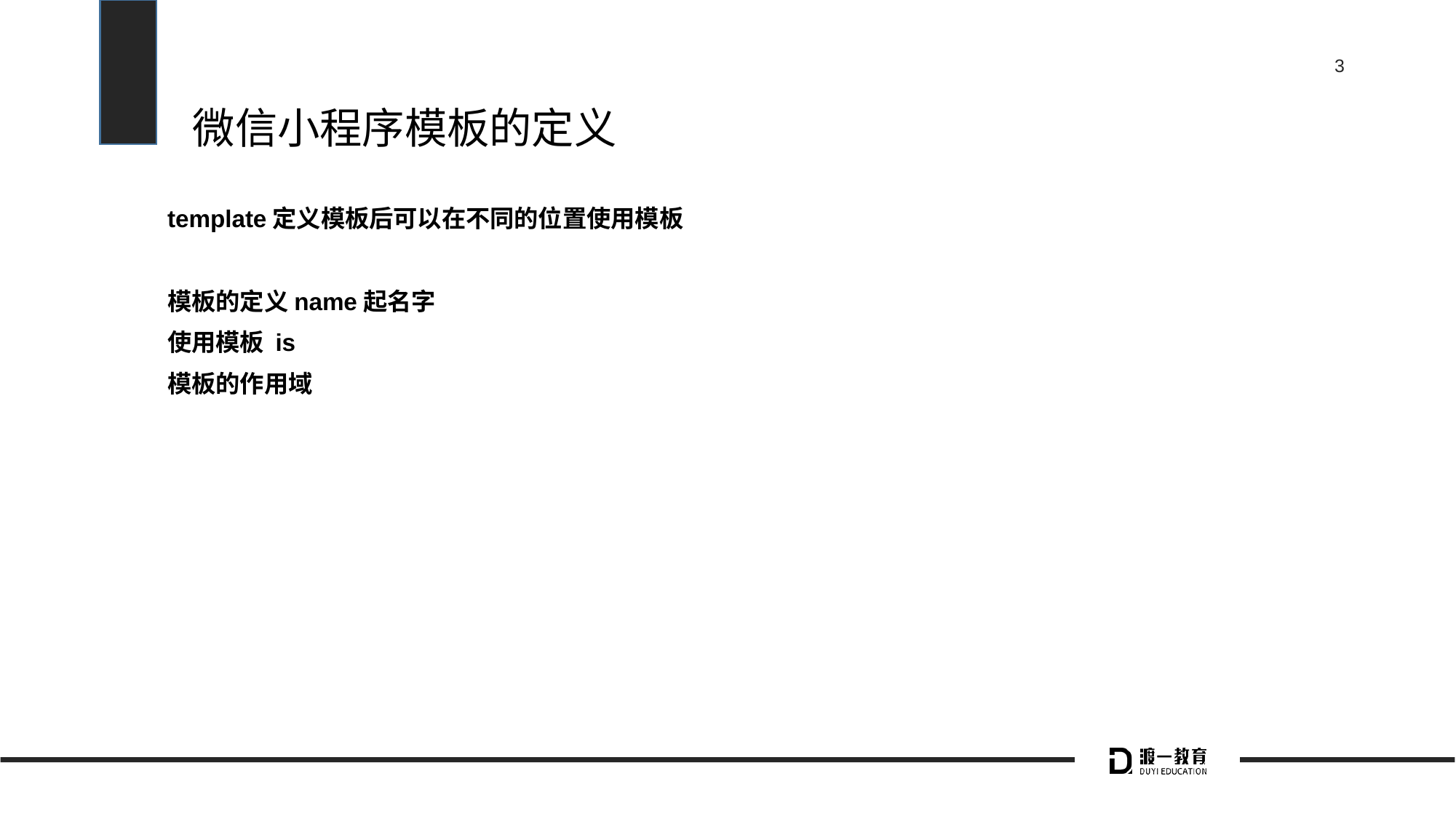

# 微信小程序模板的定义
template定义模板后可以在不同的位置使用模板

模板的定义name起名字
使用模板 is
模板的作用域